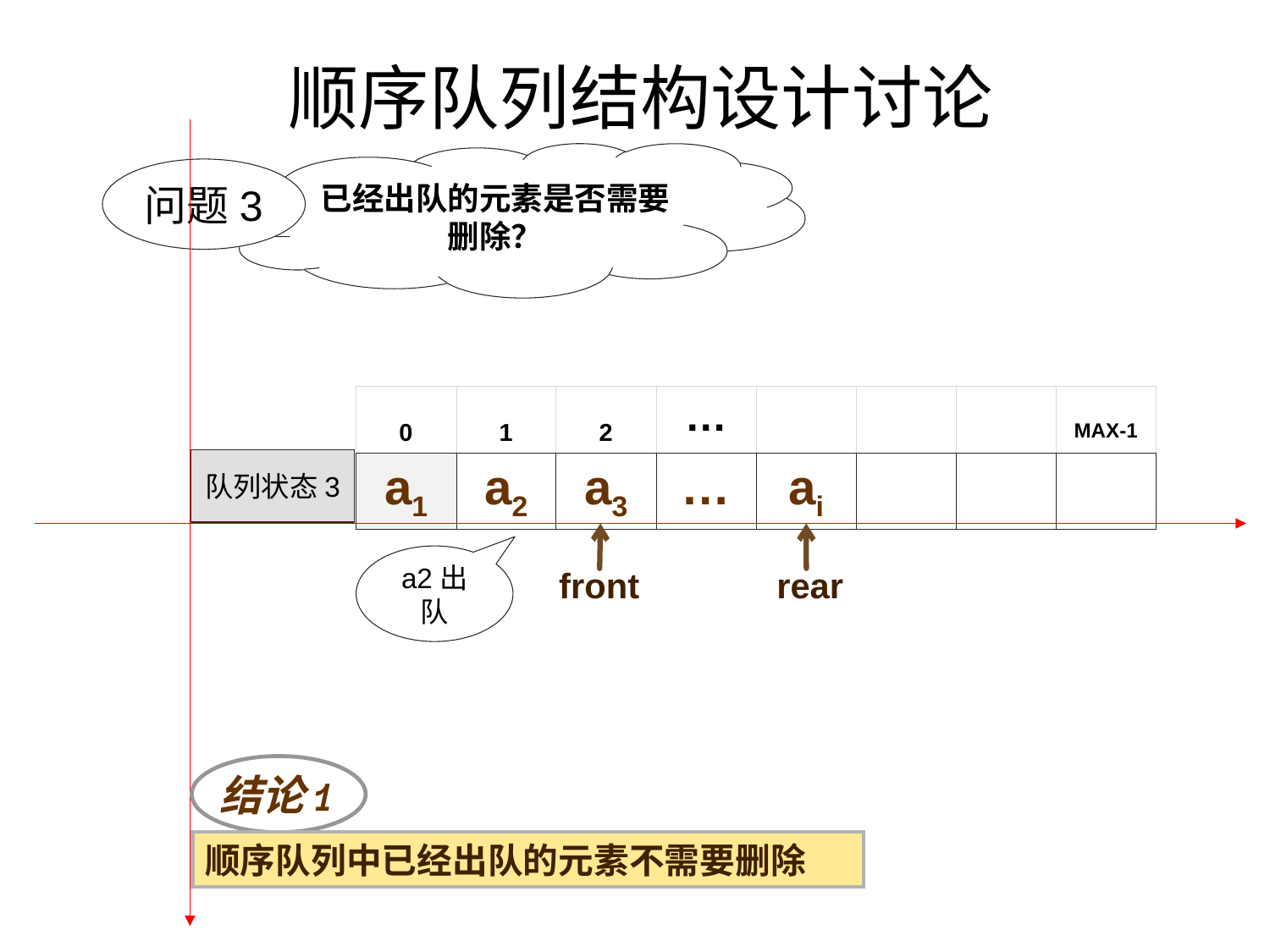

顺序队列结构设计讨论
已经出队的元素是否需要
删除？
问题3
| 0 | 1 | 2 | … |  |  |  | MAX-1 |
| --- | --- | --- | --- | --- | --- | --- | --- |
| a1 | a2 | a3 | … | ai |  |  |  |
队列状态3

front

rear
a2出队
结论1
顺序队列中已经出队的元素不需要删除